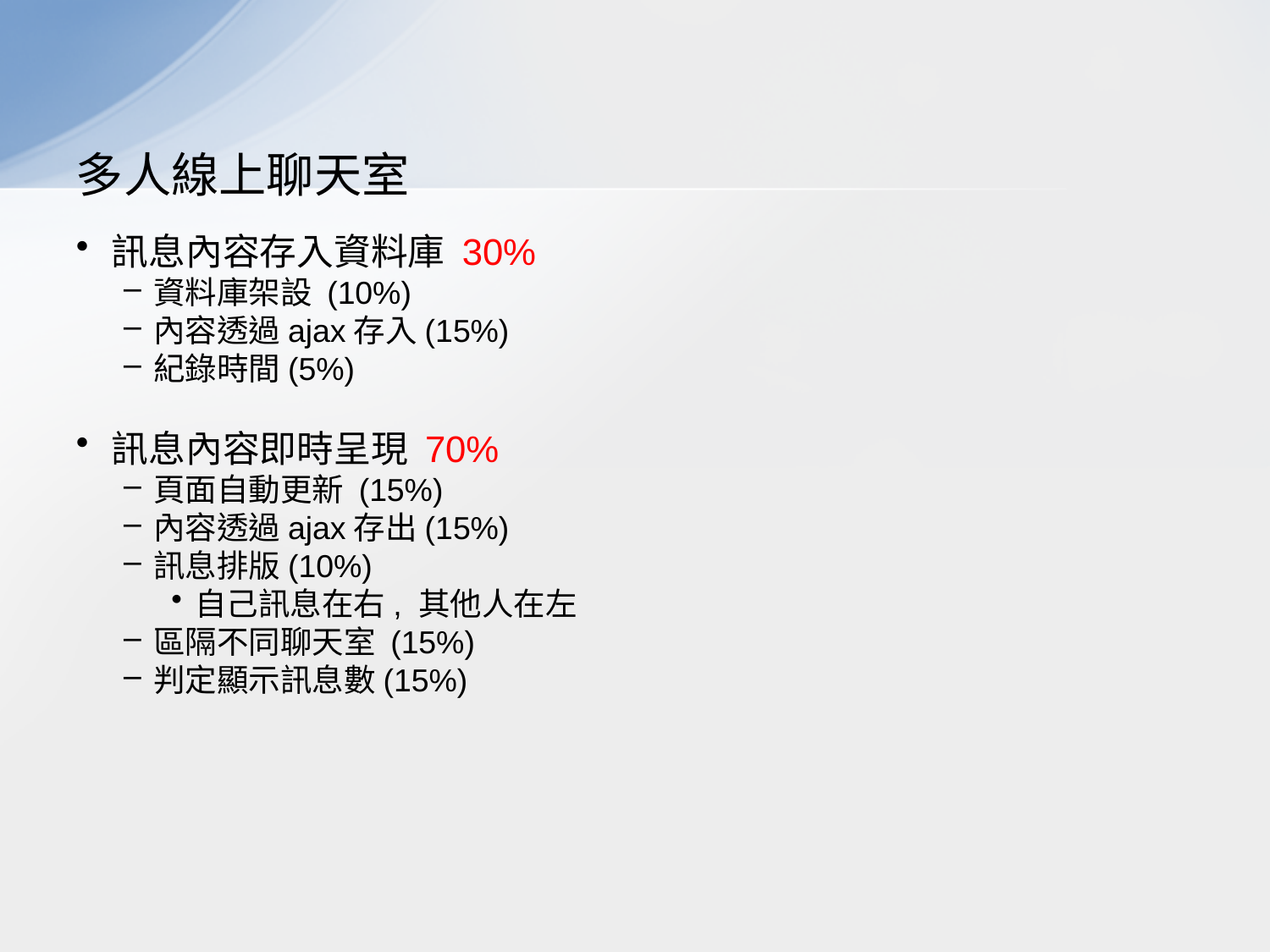

# 多人線上聊天室
訊息內容存入資料庫 30%
資料庫架設 (10%)
內容透過ajax存入(15%)
紀錄時間(5%)

訊息內容即時呈現 70%
頁面自動更新 (15%)
內容透過ajax存出(15%)
訊息排版(10%)
自己訊息在右, 其他人在左
區隔不同聊天室 (15%)
判定顯示訊息數(15%)